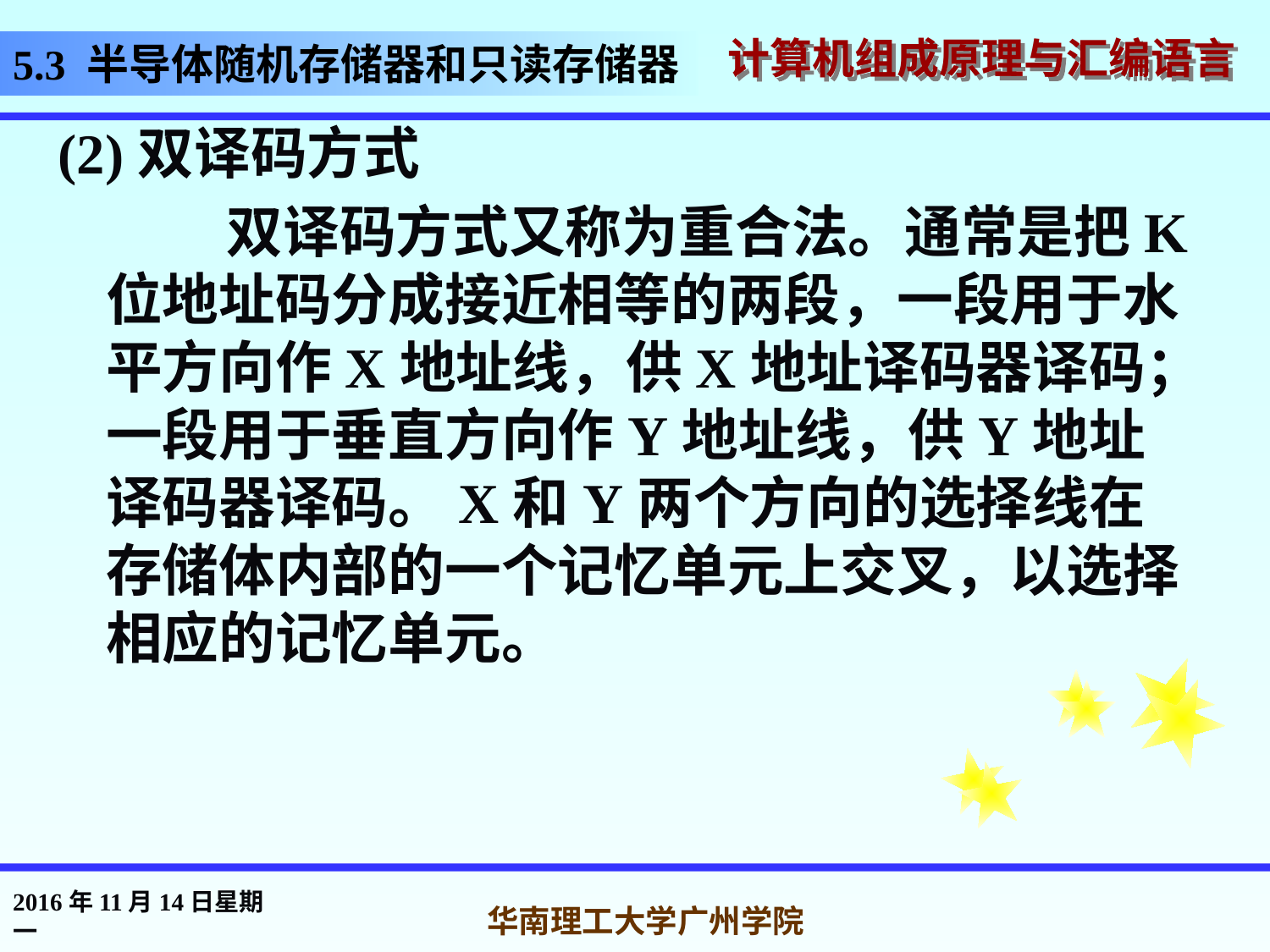

# 5.3 半导体随机存储器和只读存储器
(2)双译码方式
            双译码方式又称为重合法。通常是把K位地址码分成接近相等的两段，一段用于水平方向作X地址线，供X地址译码器译码；一段用于垂直方向作Y地址线，供Y地址译码器译码。X和Y两个方向的选择线在存储体内部的一个记忆单元上交叉，以选择相应的记忆单元。
2016年11月14日星期一
华南理工大学广州学院